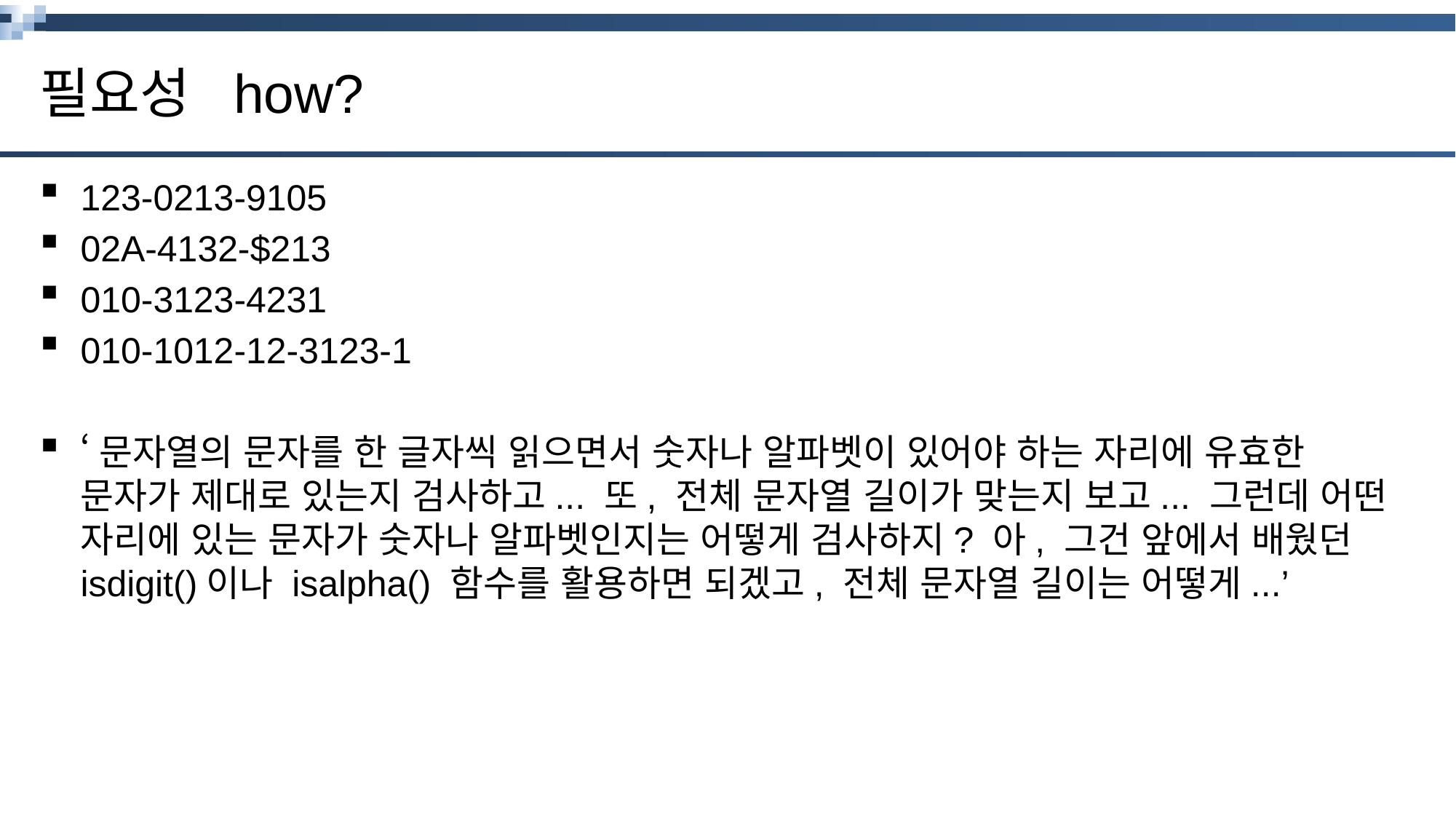

# 필요성  how?
123-0213-9105
02A-4132-$213
010-3123-4231
010-1012-12-3123-1

‘문자열의 문자를 한 글자씩 읽으면서 숫자나 알파벳이 있어야 하는 자리에 유효한 문자가 제대로 있는지 검사하고... 또, 전체 문자열 길이가 맞는지 보고... 그런데 어떤 자리에 있는 문자가 숫자나 알파벳인지는 어떻게 검사하지? 아, 그건 앞에서 배웠던 isdigit()이나 isalpha() 함수를 활용하면 되겠고, 전체 문자열 길이는 어떻게...’